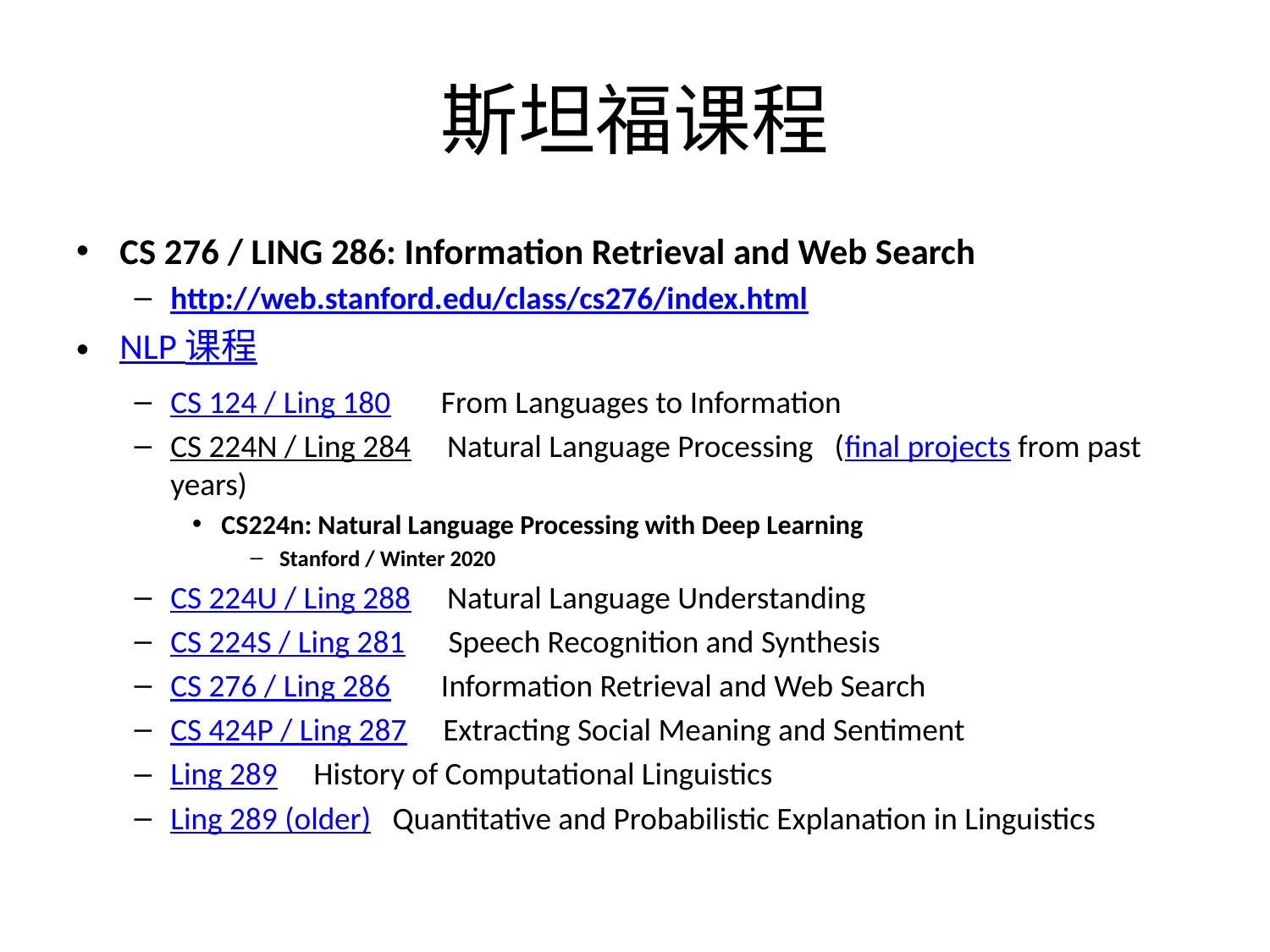

# 斯坦福课程
CS 276 / LING 286: Information Retrieval and Web Search
http://web.stanford.edu/class/cs276/index.html
NLP 课程
CS 124 / Ling 180       From Languages to Information
CS 224N / Ling 284     Natural Language Processing   (final projects from past years)
CS224n: Natural Language Processing with Deep Learning
Stanford / Winter 2020
CS 224U / Ling 288     Natural Language Understanding
CS 224S / Ling 281      Speech Recognition and Synthesis
CS 276 / Ling 286       Information Retrieval and Web Search
CS 424P / Ling 287     Extracting Social Meaning and Sentiment
Ling 289     History of Computational Linguistics
Ling 289 (older)   Quantitative and Probabilistic Explanation in Linguistics